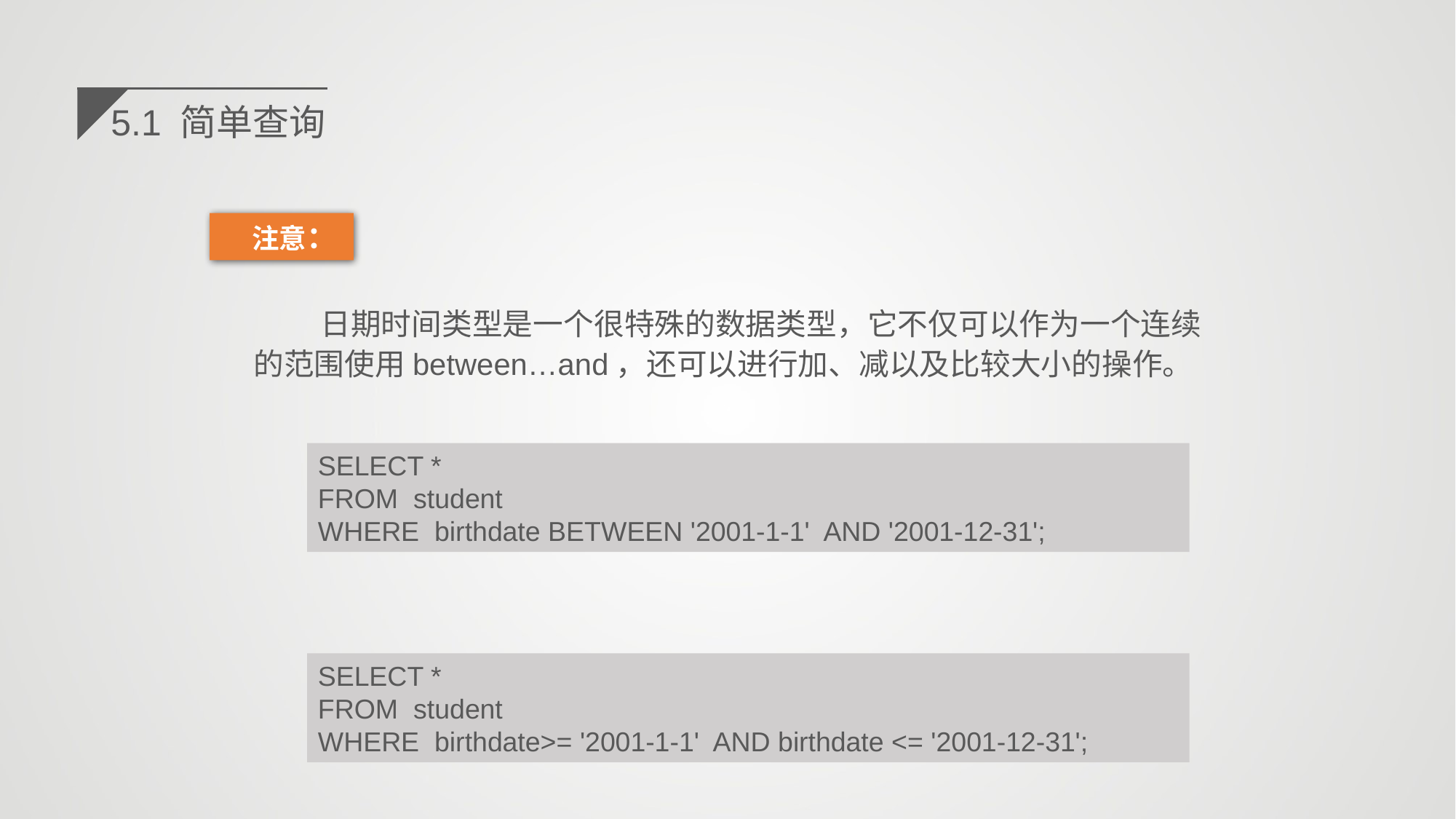

5.1 简单查询

    注意：
     日期时间类型是一个很特殊的数据类型，它不仅可以作为一个连续的范围使用between…and，还可以进行加、减以及比较大小的操作。
SELECT *
FROM  student
WHERE  birthdate BETWEEN '2001-1-1'  AND '2001-12-31';
SELECT *
FROM  student
WHERE  birthdate>= '2001-1-1'  AND birthdate <= '2001-12-31';